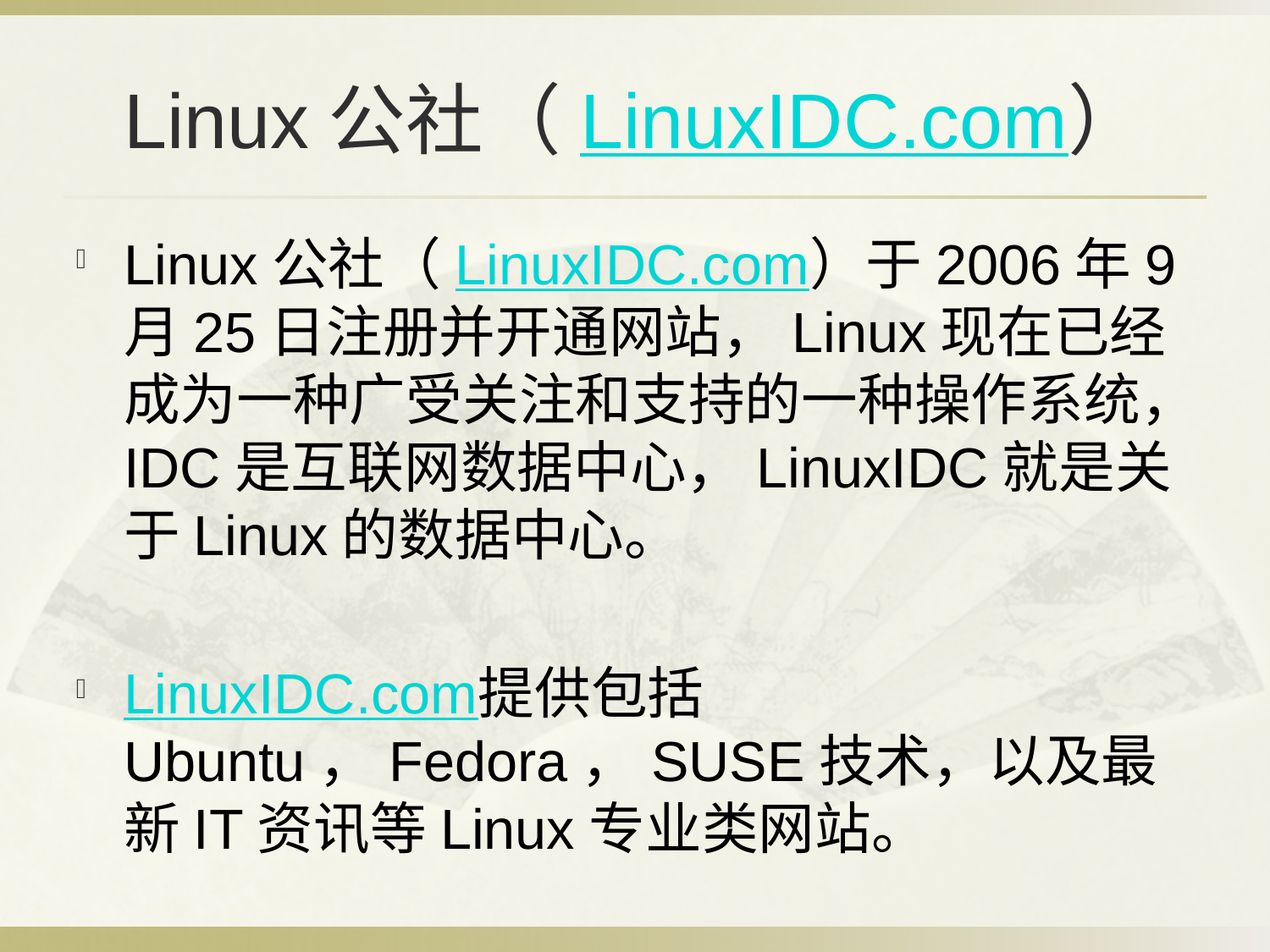

# Linux公社（LinuxIDC.com）
Linux公社（LinuxIDC.com）于2006年9月25日注册并开通网站，Linux现在已经成为一种广受关注和支持的一种操作系统，IDC是互联网数据中心，LinuxIDC就是关于Linux的数据中心。

LinuxIDC.com提供包括Ubuntu，Fedora，SUSE技术，以及最新IT资讯等Linux专业类网站。